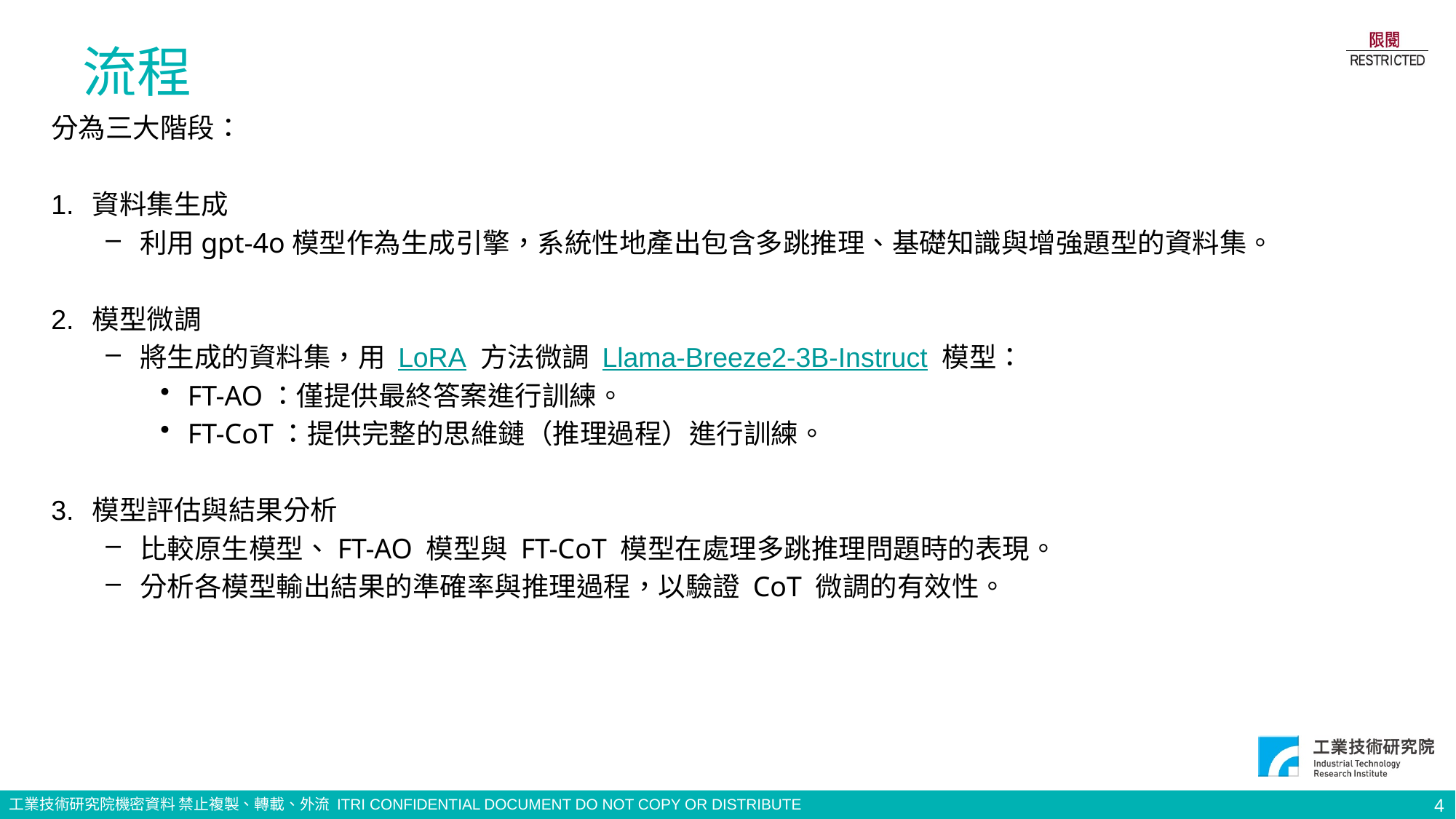

# 流程
分為三大階段：

資料集生成
利用gpt-4o模型作為生成引擎，系統性地產出包含多跳推理、基礎知識與增強題型的資料集。

模型微調
將生成的資料集，用 LoRA 方法微調 Llama-Breeze2-3B-Instruct 模型：
FT-AO：僅提供最終答案進行訓練。
FT-CoT：提供完整的思維鏈（推理過程）進行訓練。

模型評估與結果分析
比較原生模型、FT-AO 模型與 FT-CoT 模型在處理多跳推理問題時的表現。
分析各模型輸出結果的準確率與推理過程，以驗證 CoT 微調的有效性。
4